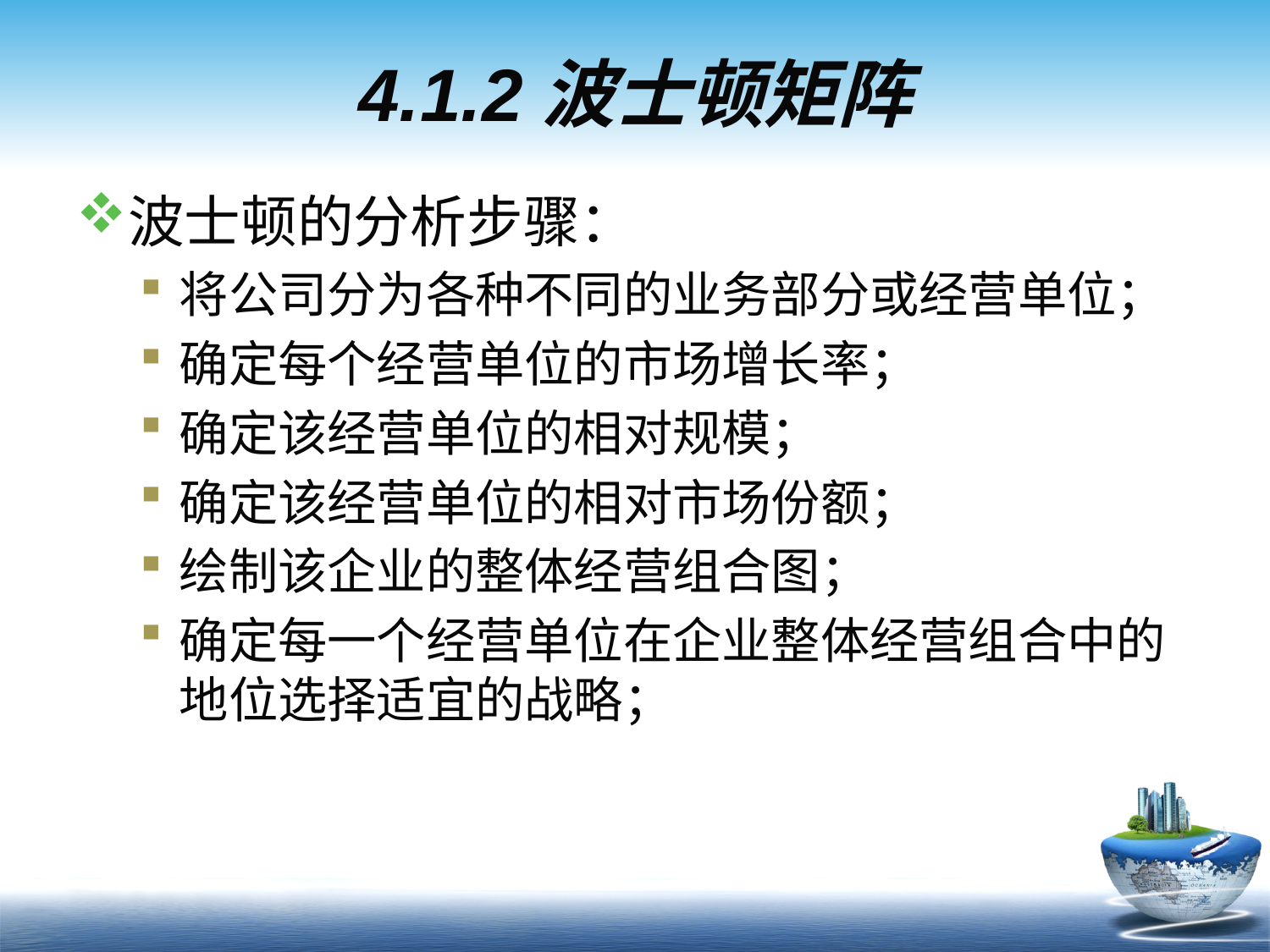

# 4.1.2波士顿矩阵
波士顿的分析步骤：
将公司分为各种不同的业务部分或经营单位；
确定每个经营单位的市场增长率；
确定该经营单位的相对规模；
确定该经营单位的相对市场份额；
绘制该企业的整体经营组合图；
确定每一个经营单位在企业整体经营组合中的地位选择适宜的战略；